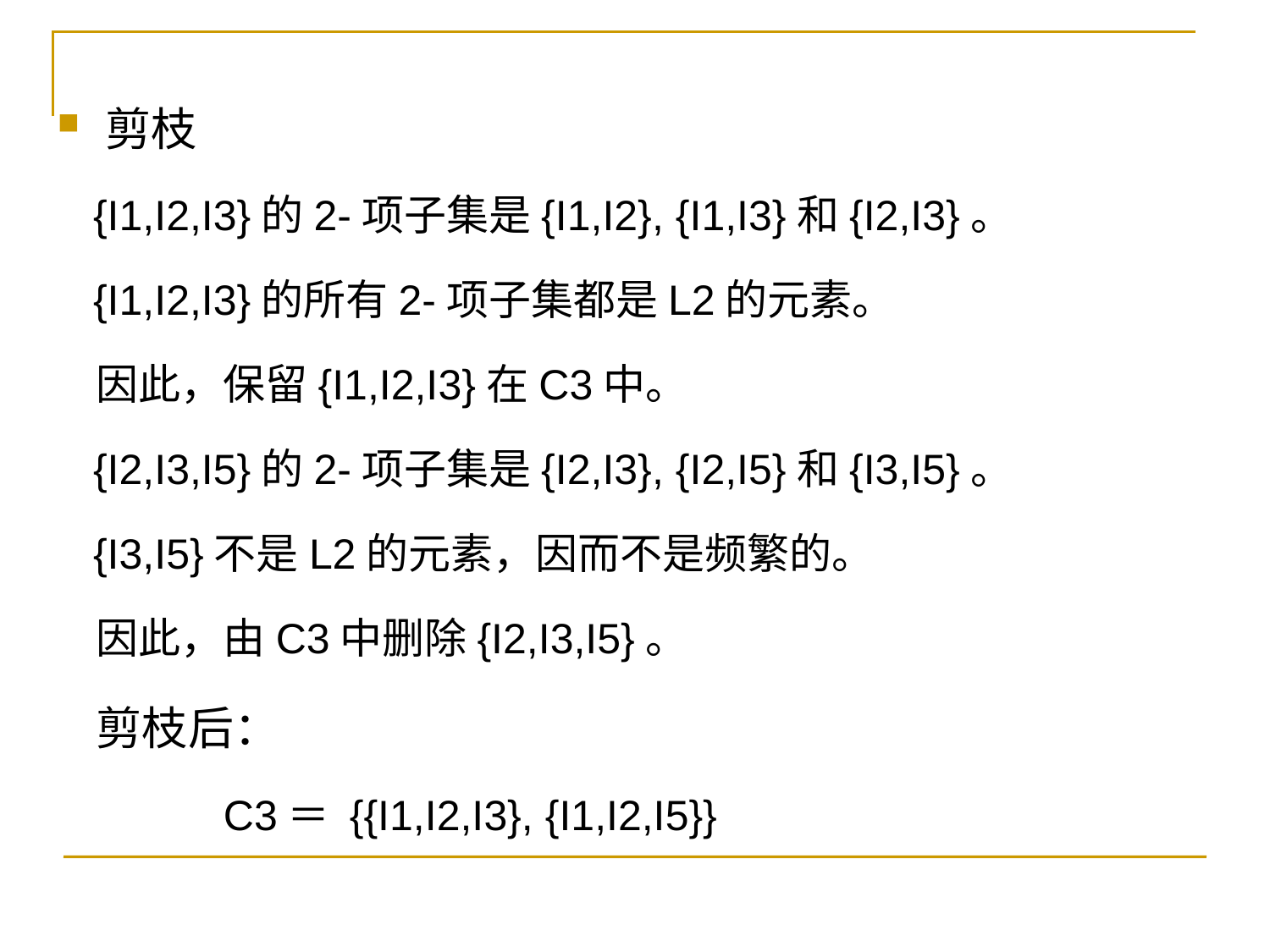

剪枝
   {I1,I2,I3}的2-项子集是{I1,I2}, {I1,I3}和{I2,I3}。
   {I1,I2,I3}的所有2-项子集都是L2的元素。
   因此，保留{I1,I2,I3}在C3中。
   {I2,I3,I5}的2-项子集是{I2,I3}, {I2,I5}和{I3,I5}。
   {I3,I5}不是L2的元素，因而不是频繁的。
   因此，由C3中删除{I2,I3,I5}。
   剪枝后：
              C3＝ {{I1,I2,I3}, {I1,I2,I5}}